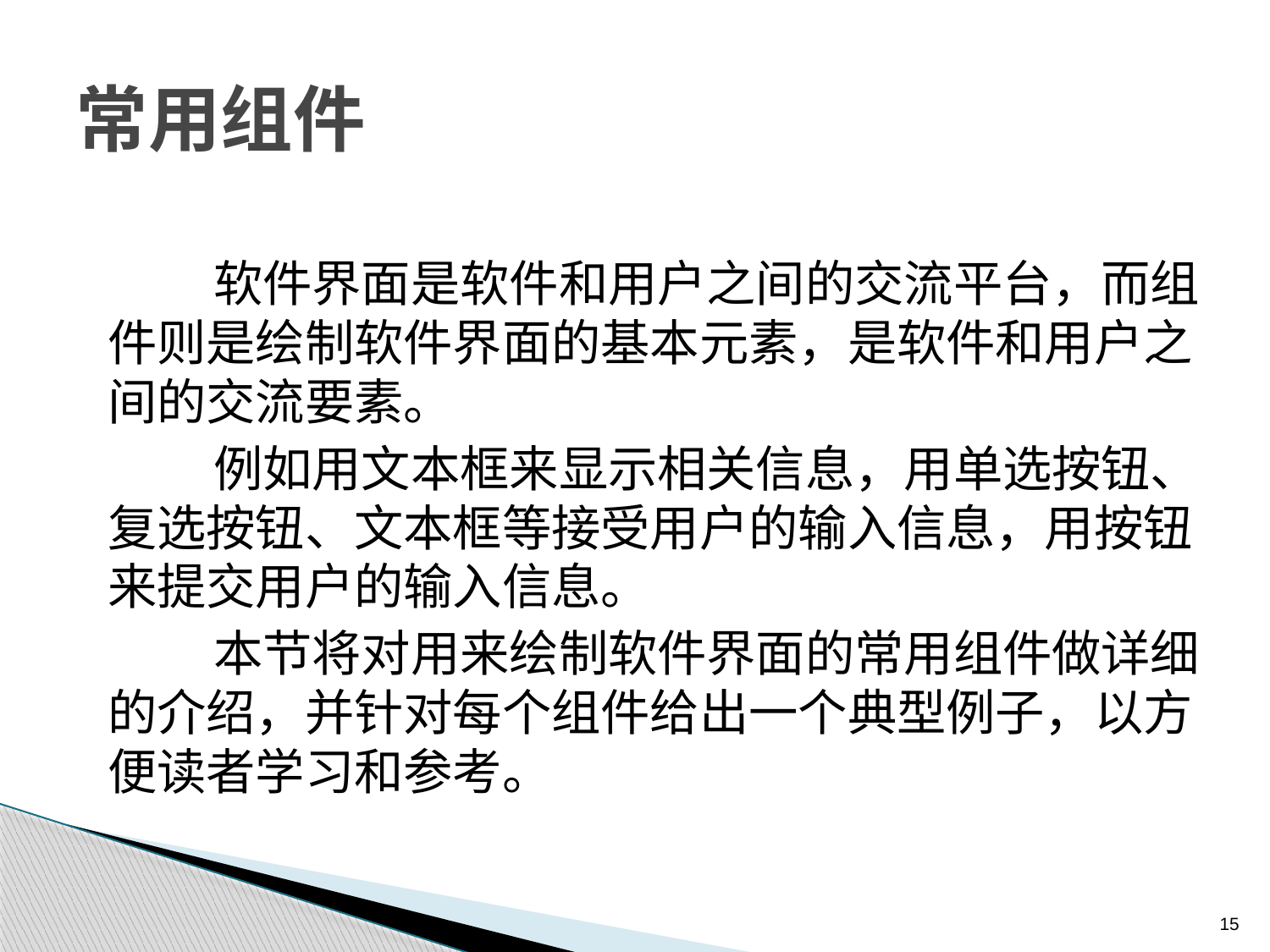

# 常用组件
软件界面是软件和用户之间的交流平台，而组件则是绘制软件界面的基本元素，是软件和用户之间的交流要素。
例如用文本框来显示相关信息，用单选按钮、复选按钮、文本框等接受用户的输入信息，用按钮来提交用户的输入信息。
本节将对用来绘制软件界面的常用组件做详细的介绍，并针对每个组件给出一个典型例子，以方便读者学习和参考。
15